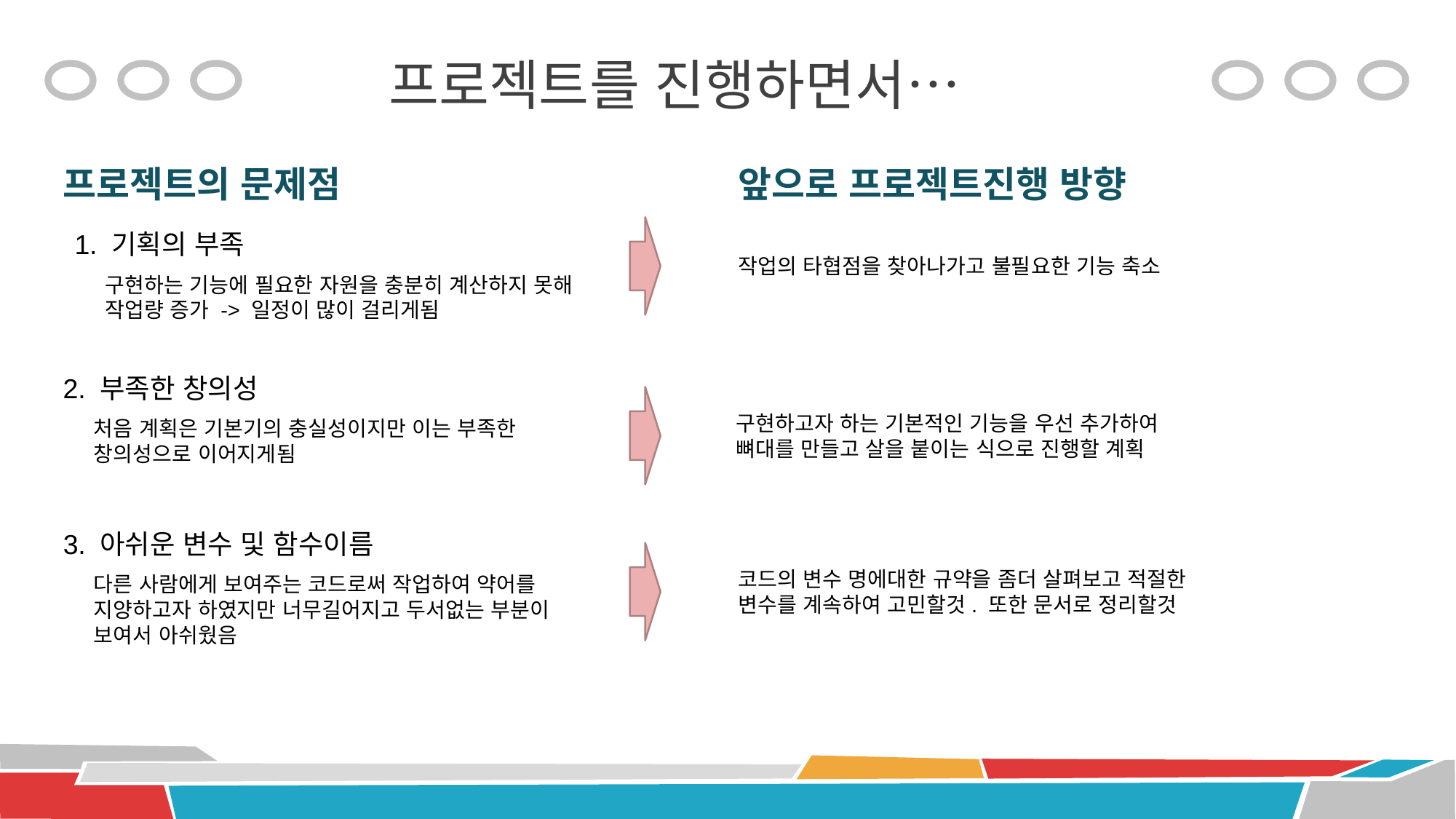

프로젝트를 진행하면서…
프로젝트의 문제점
앞으로 프로젝트진행 방향

1. 기획의 부족
작업의 타협점을 찾아나가고 불필요한 기능 축소
구현하는 기능에 필요한 자원을 충분히 계산하지 못해 작업량 증가 -> 일정이 많이 걸리게됨
2. 부족한 창의성

구현하고자 하는 기본적인 기능을 우선 추가하여
뼈대를 만들고 살을 붙이는 식으로 진행할 계획
처음 계획은 기본기의 충실성이지만 이는 부족한
창의성으로 이어지게됨
3. 아쉬운 변수 및 함수이름

코드의 변수 명에대한 규약을 좀더 살펴보고 적절한 변수를 계속하여 고민할것. 또한 문서로 정리할것
다른 사람에게 보여주는 코드로써 작업하여 약어를
지양하고자 하였지만 너무길어지고 두서없는 부분이 보여서 아쉬웠음